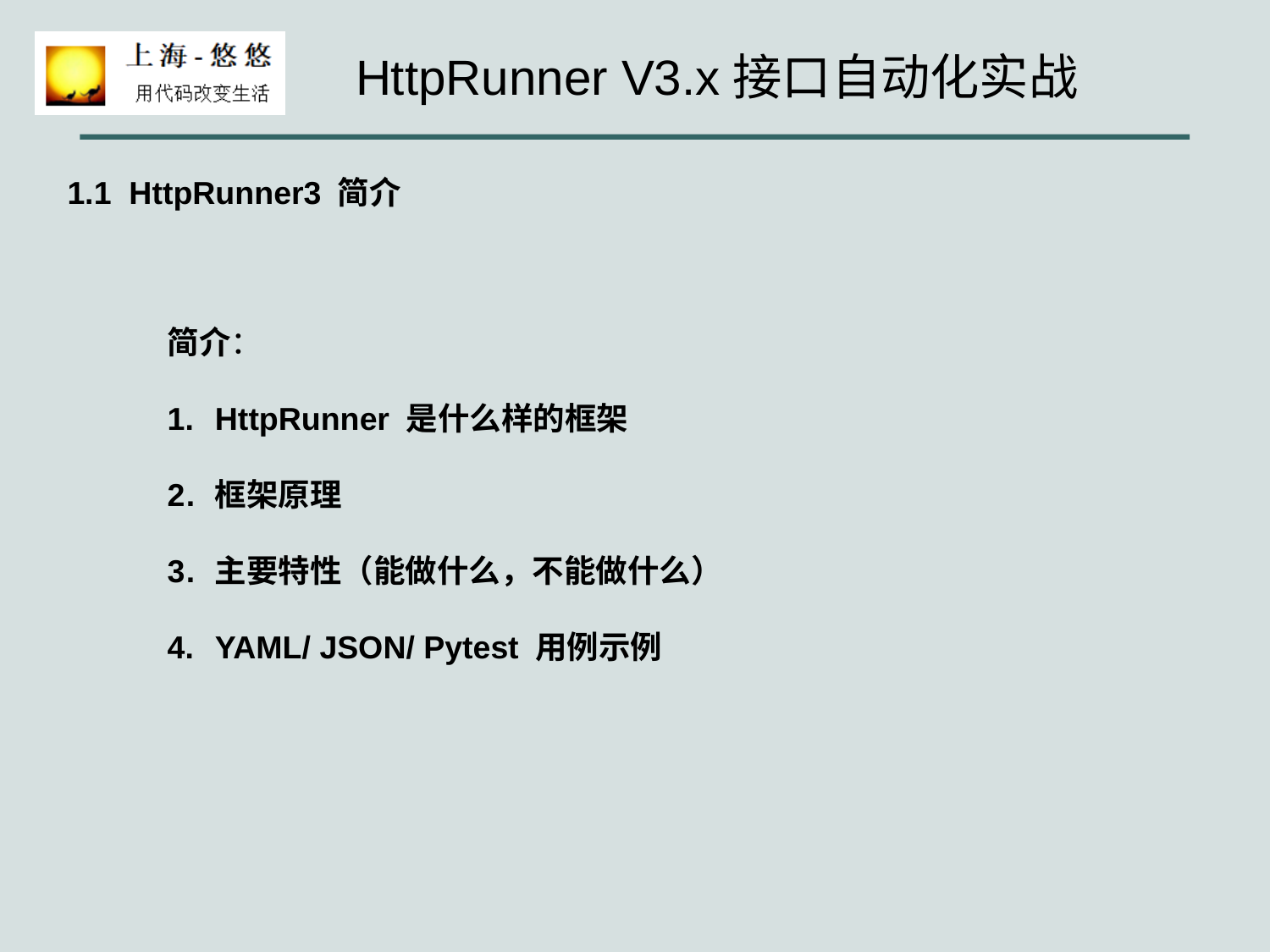

1.1  HttpRunner3 简介
简介：

HttpRunner 是什么样的框架

框架原理

主要特性（能做什么，不能做什么）

YAML/ JSON/ Pytest 用例示例